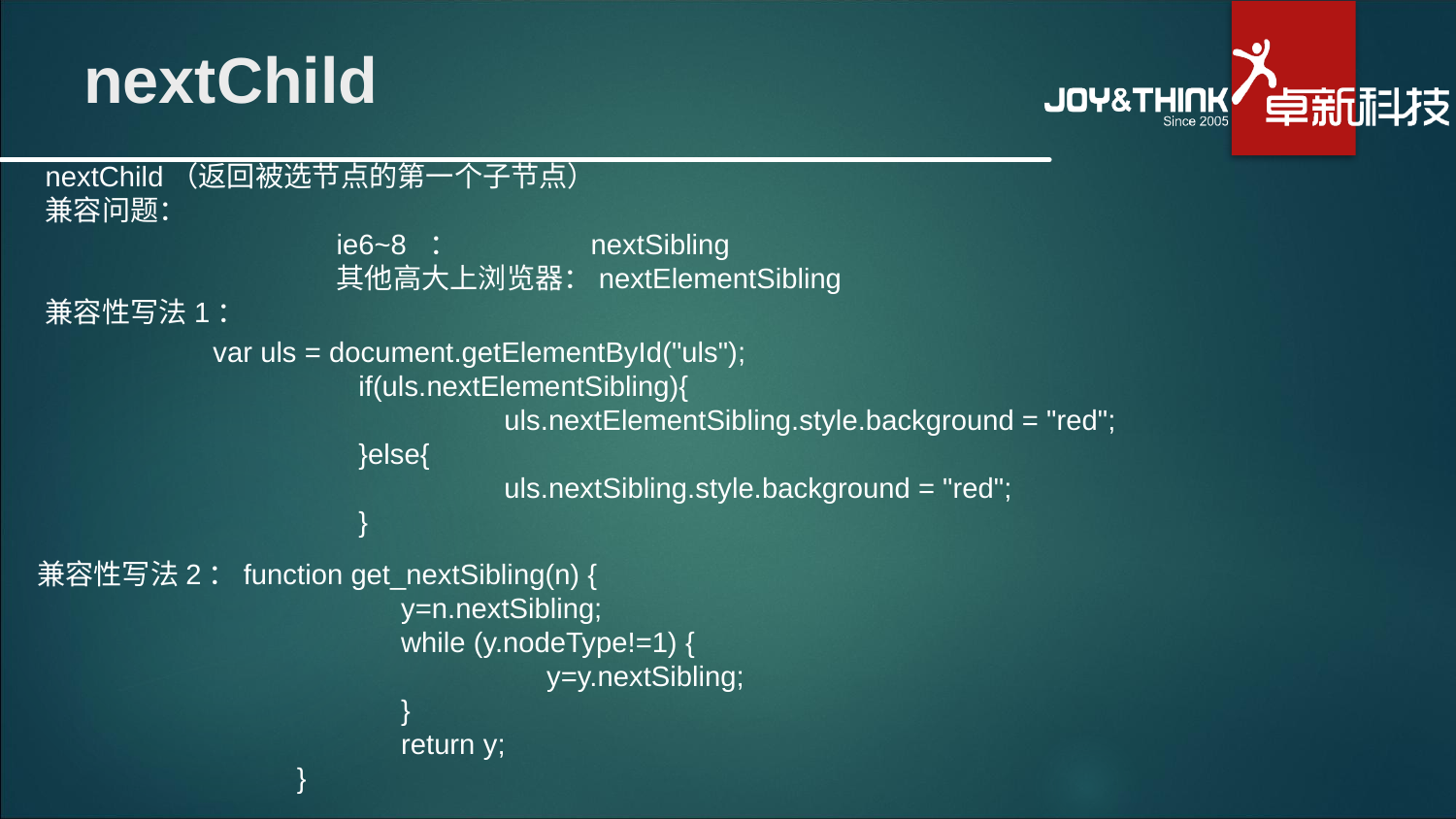

# nextChild
nextChild（返回被选节点的第一个子节点）
兼容问题：
		ie6~8  ：                    nextSibling
		其他高大上浏览器：nextElementSibling
兼容性写法1：
var uls = document.getElementById("uls");
	if(uls.nextElementSibling){
		uls.nextElementSibling.style.background = "red";
	}else{
		uls.nextSibling.style.background = "red";
	}
兼容性写法2：function get_nextSibling(n) {
	y=n.nextSibling;
	while (y.nodeType!=1) {
  		y=y.nextSibling;
  	}
	return y;
}